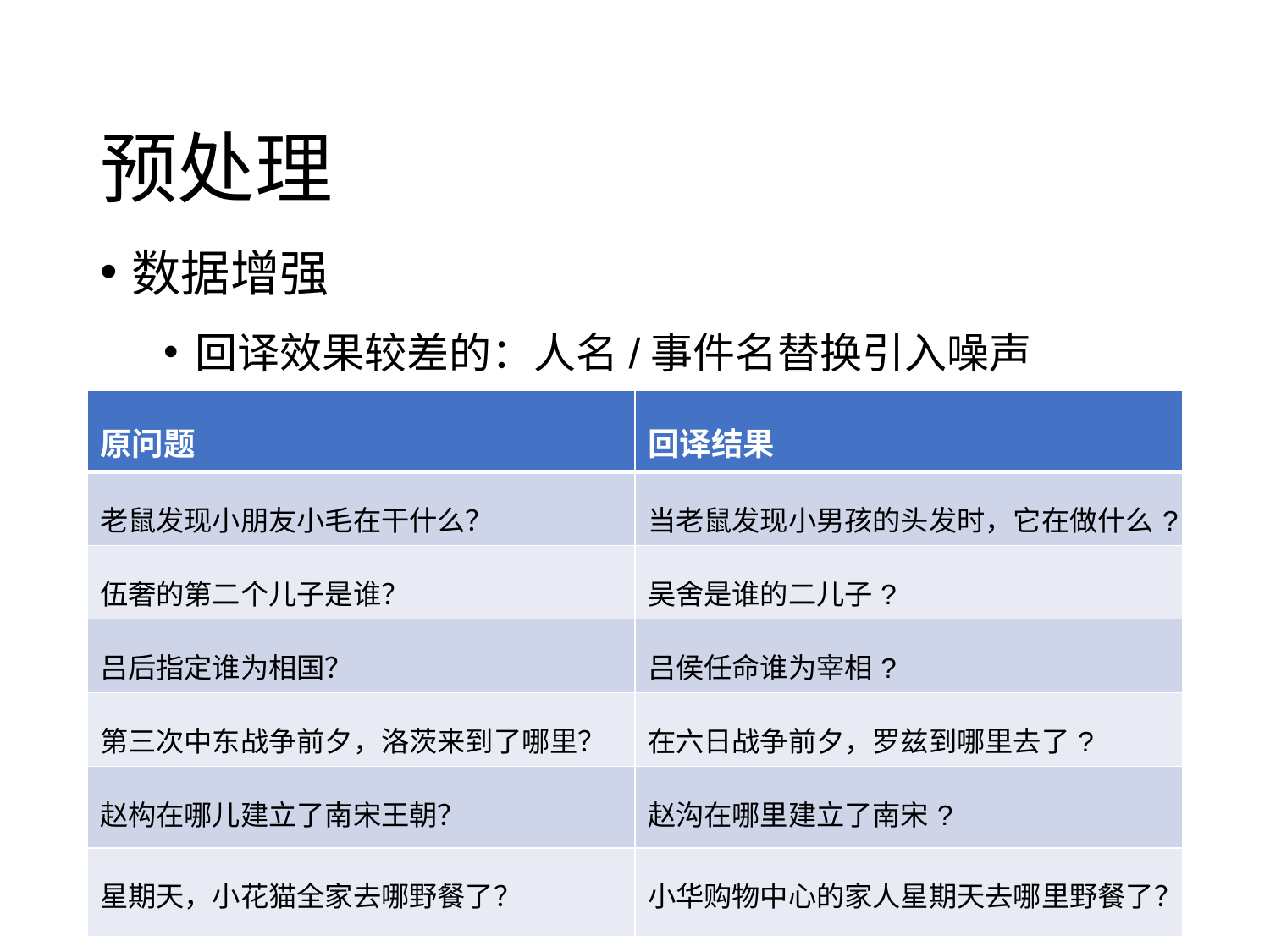

# 预处理
数据增强
回译效果较差的：人名/事件名替换引入噪声

| 原问题 | 回译结果 |
| --- | --- |
| 老鼠发现小朋友小毛在干什么？ | 当老鼠发现小男孩的头发时，它在做什么? |
| 伍奢的第二个儿子是谁？ | 吴舍是谁的二儿子? |
| 吕后指定谁为相国？ | 吕侯任命谁为宰相? |
| 第三次中东战争前夕，洛茨来到了哪里？ | 在六日战争前夕，罗兹到哪里去了? |
| 赵构在哪儿建立了南宋王朝？ | 赵沟在哪里建立了南宋? |
| 星期天，小花猫全家去哪野餐了？ | 小华购物中心的家人星期天去哪里野餐了？ |